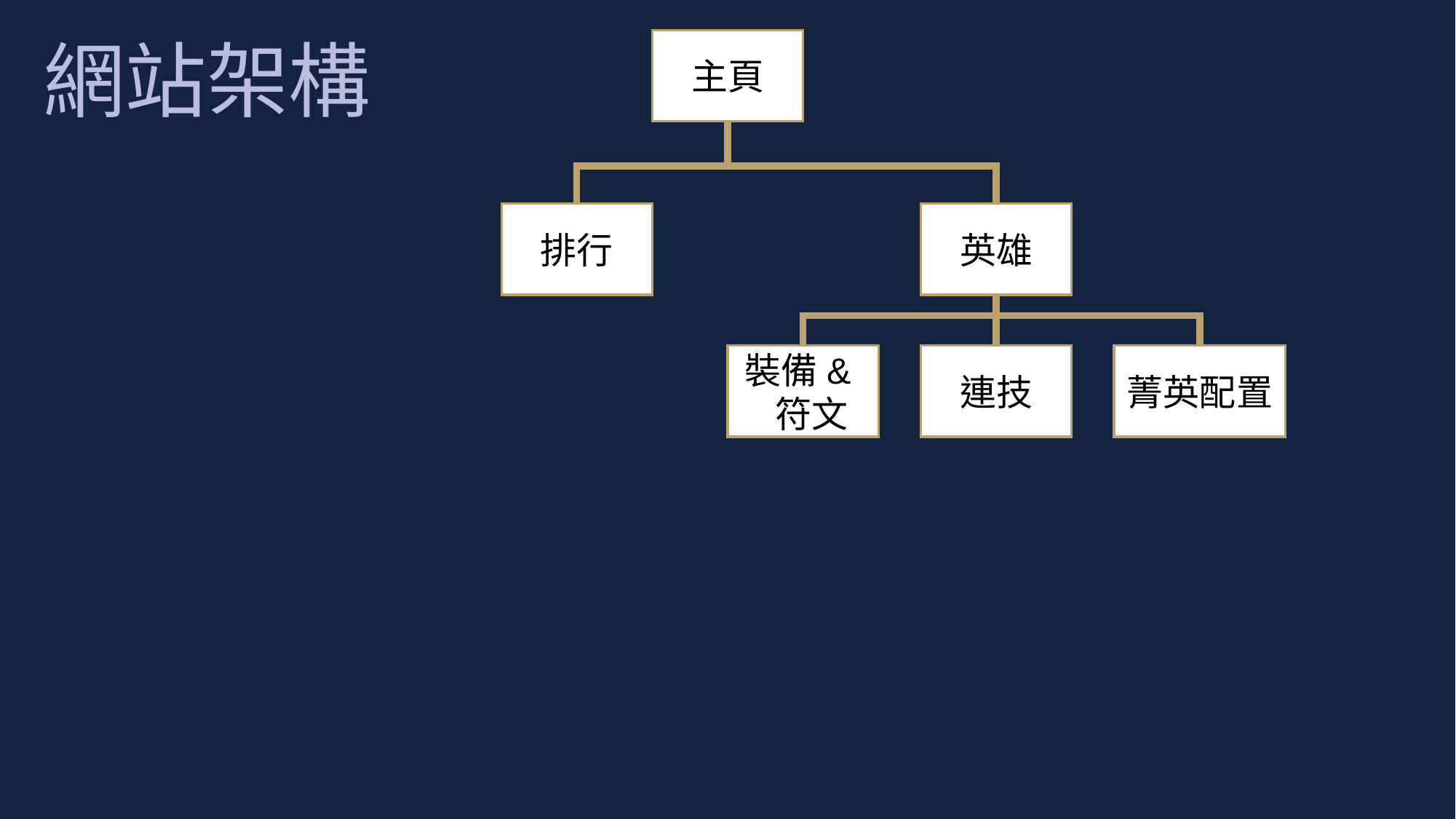

網站架構
主頁
排行
英雄
裝備&
 符文
連技
菁英配置